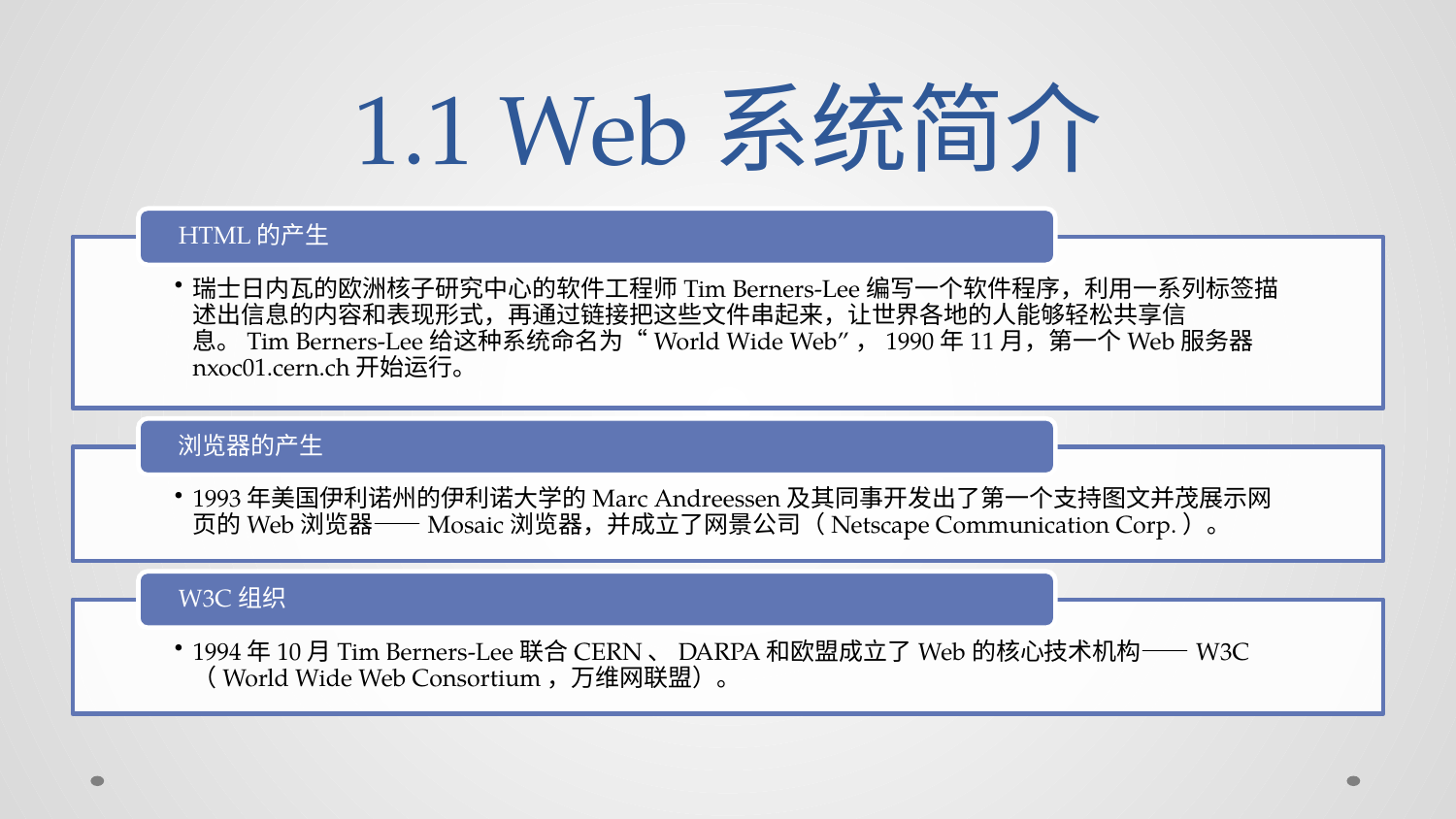

# 1.1 Web系统简介
瑞士日内瓦的欧洲核子研究中心的软件工程师Tim Berners-Lee编写一个软件程序，利用一系列标签描述出信息的内容和表现形式，再通过链接把这些文件串起来，让世界各地的人能够轻松共享信息。Tim Berners-Lee给这种系统命名为“World Wide Web”，1990年11月，第一个Web服务器nxoc01.cern.ch开始运行。
HTML的产生
1993年美国伊利诺州的伊利诺大学的Marc Andreessen及其同事开发出了第一个支持图文并茂展示网页的Web浏览器——Mosaic浏览器，并成立了网景公司（Netscape Communication Corp.）。
浏览器的产生
1994年10月Tim Berners-Lee联合CERN、DARPA和欧盟成立了Web的核心技术机构——W3C（World Wide Web Consortium，万维网联盟）。
W3C组织